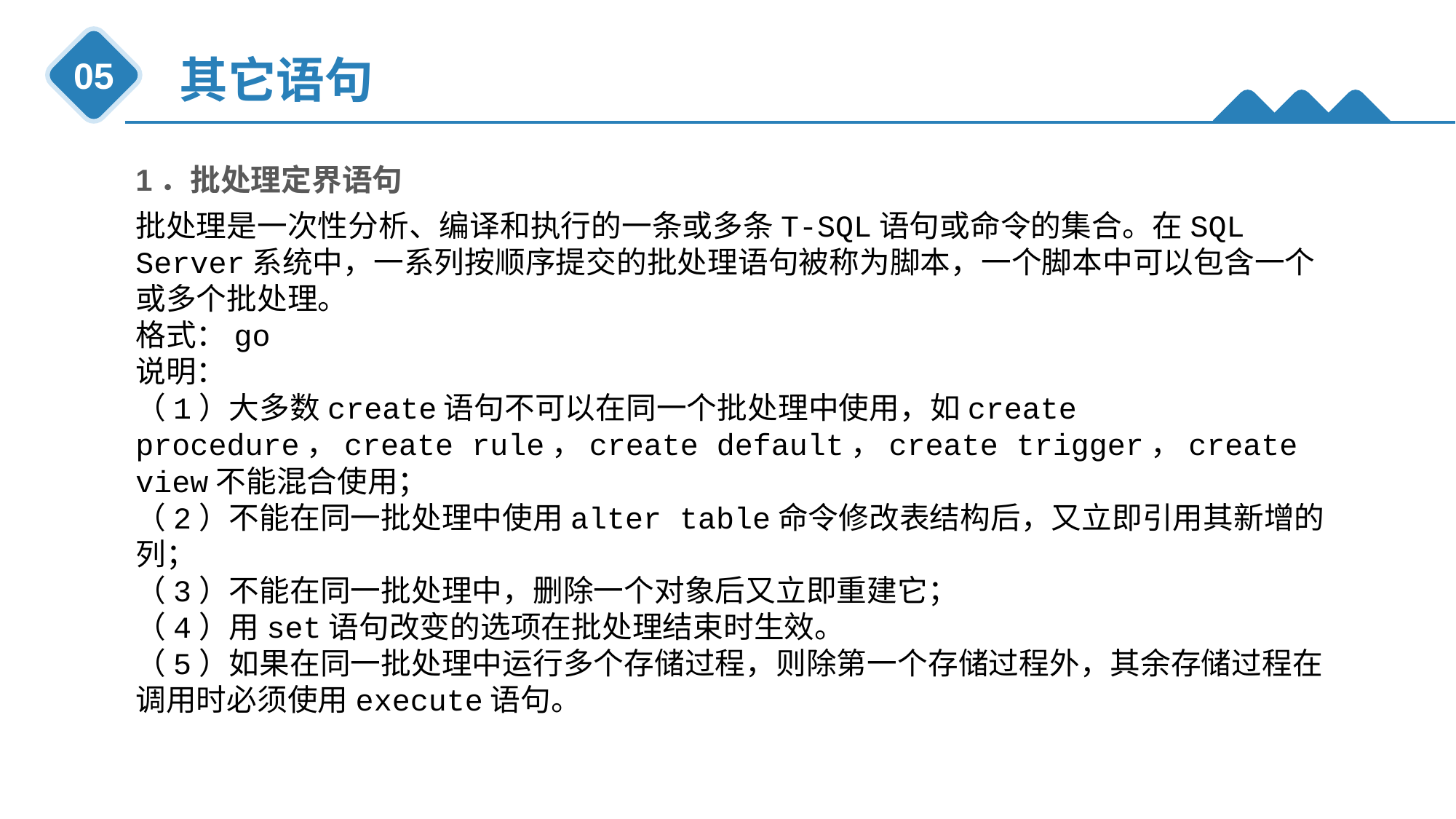

其它语句
05

1．批处理定界语句
批处理是一次性分析、编译和执行的一条或多条T-SQL语句或命令的集合。在SQL Server系统中，一系列按顺序提交的批处理语句被称为脚本，一个脚本中可以包含一个或多个批处理。
格式：go
说明：
（1）大多数create语句不可以在同一个批处理中使用，如create procedure，create rule，create default，create trigger，create view不能混合使用；
（2）不能在同一批处理中使用alter table命令修改表结构后，又立即引用其新增的列；
（3）不能在同一批处理中，删除一个对象后又立即重建它；
（4）用set语句改变的选项在批处理结束时生效。
（5）如果在同一批处理中运行多个存储过程，则除第一个存储过程外，其余存储过程在调用时必须使用execute语句。